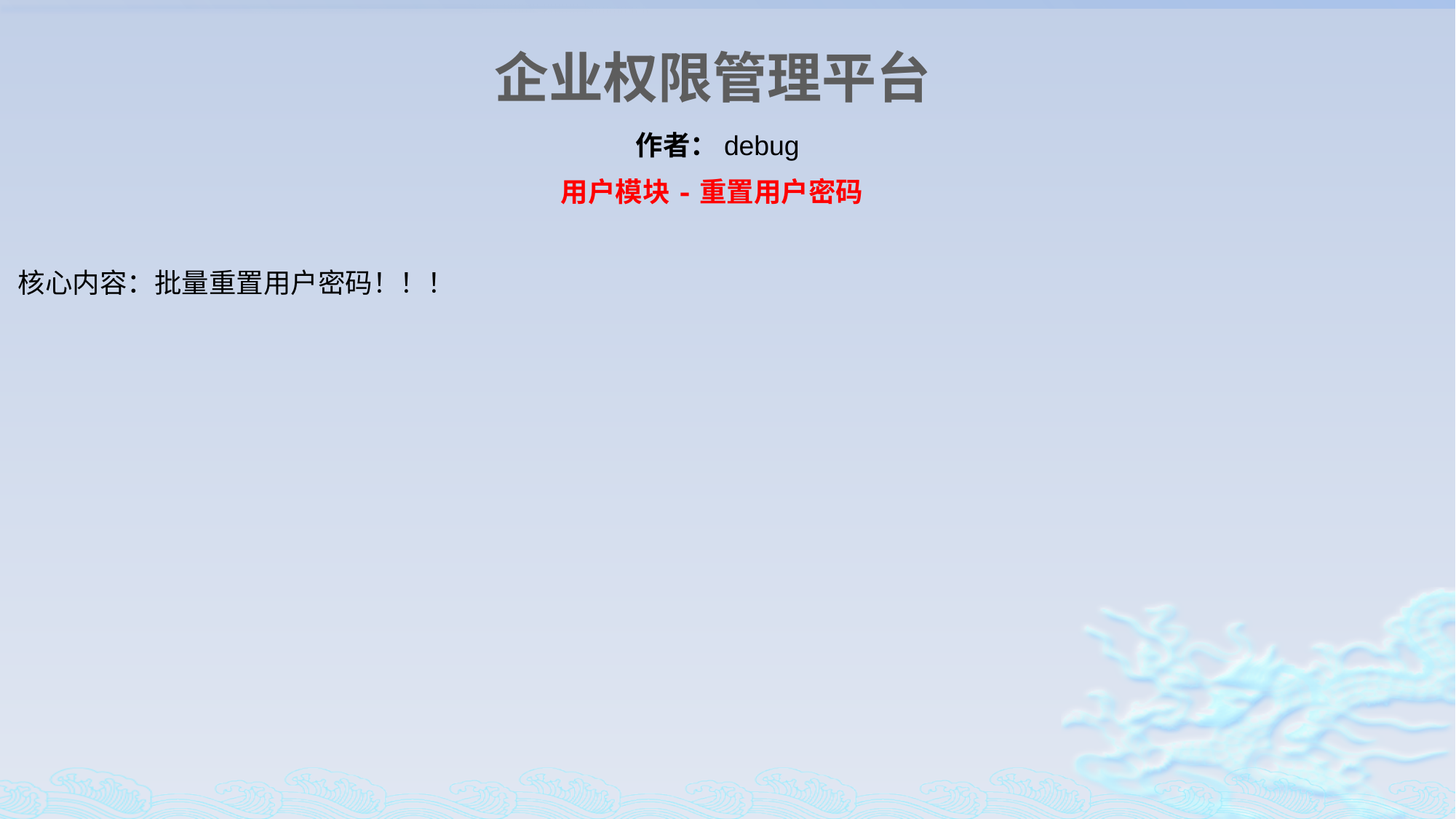

企业权限管理平台
作者：debug
用户模块-重置用户密码
核心内容：批量重置用户密码！！！